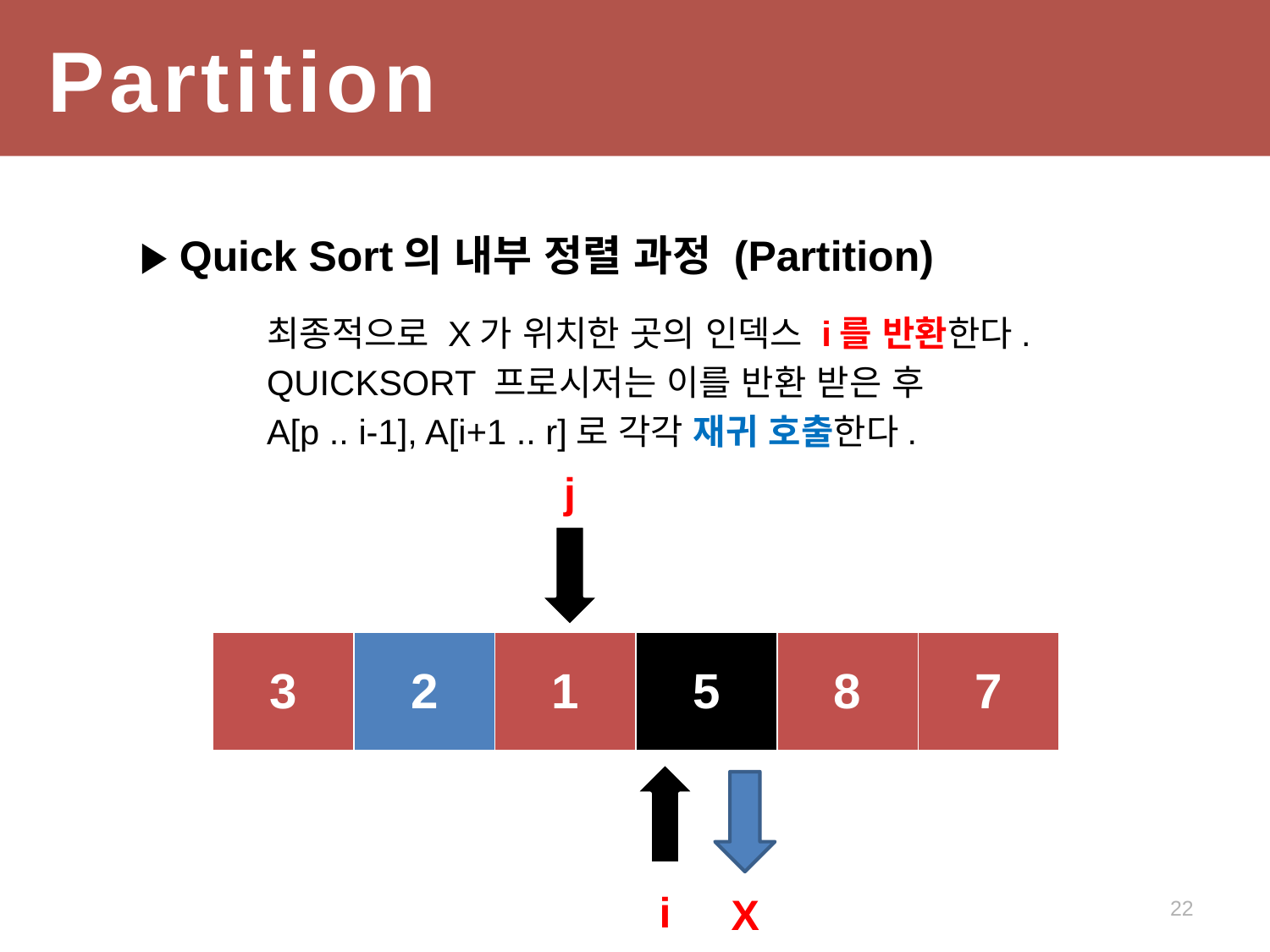

Partition
▶ Quick Sort의 내부 정렬 과정 (Partition)

	최종적으로 X가 위치한 곳의 인덱스 i를 반환한다.
	QUICKSORT 프로시저는 이를 반환 받은 후
	A[p .. i-1], A[i+1 .. r]로 각각 재귀 호출한다.
j

| 3 | 2 | 1 | 5 | 8 | 7 |
| --- | --- | --- | --- | --- | --- |

i
X
22